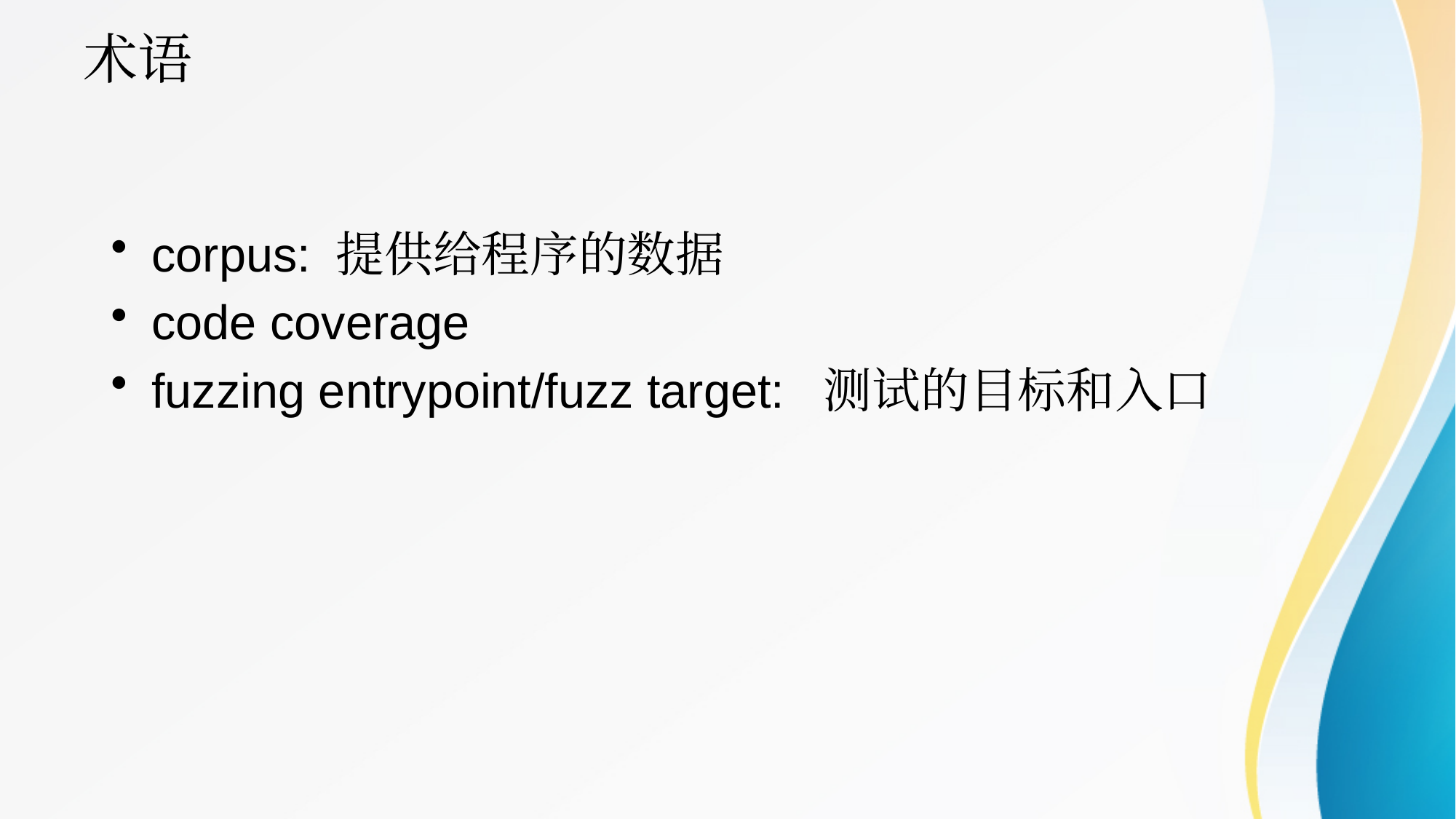

# 术语
corpus: 提供给程序的数据
code coverage
fuzzing entrypoint/fuzz target:  测试的目标和入口